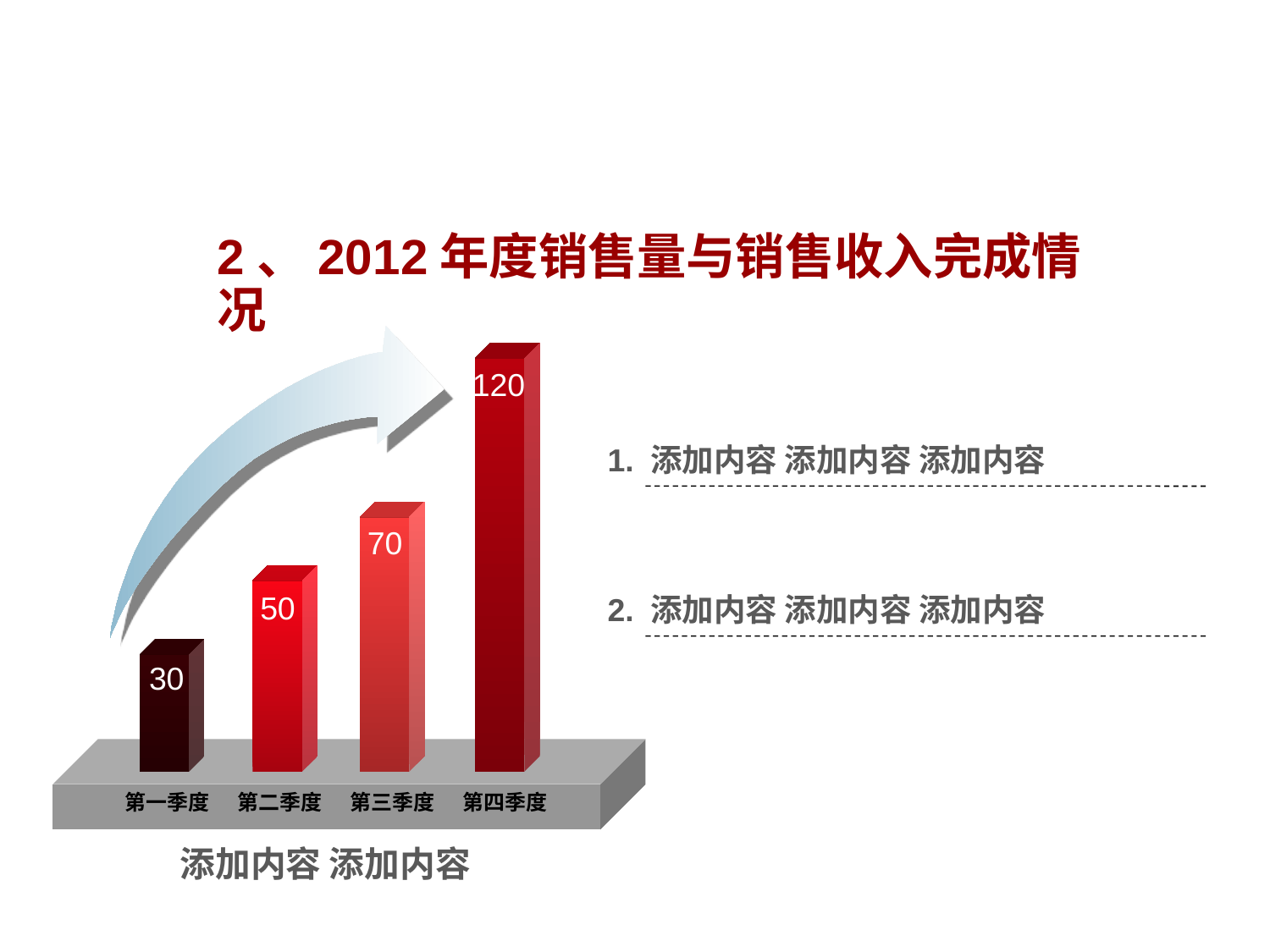

2、2012年度销售量与销售收入完成情况

120
1. 添加内容 添加内容 添加内容

70

2. 添加内容 添加内容 添加内容
50

30

第一季度
第二季度
第三季度
第四季度
添加内容 添加内容